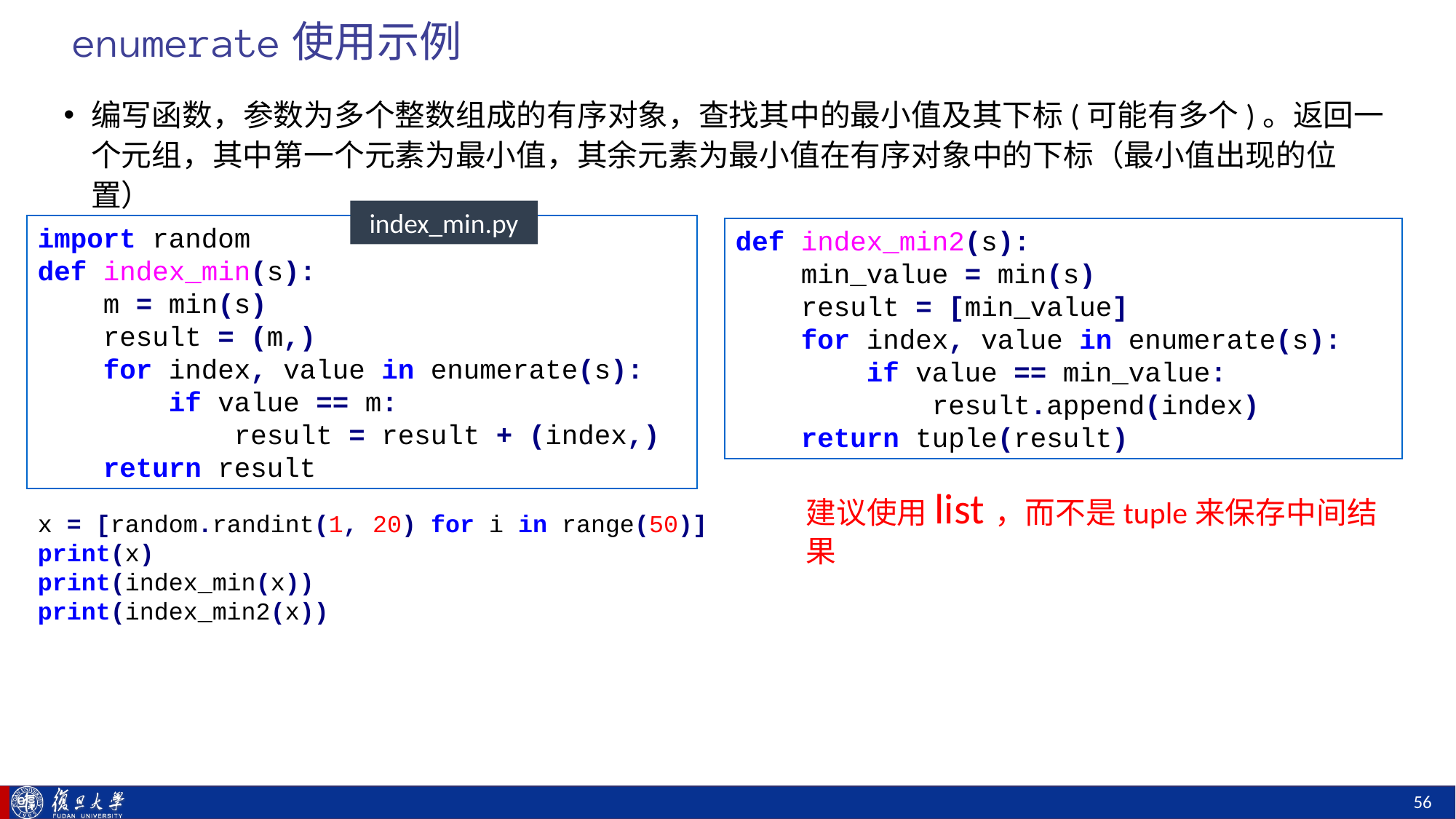

# enumerate使用示例
编写函数，参数为多个整数组成的有序对象，查找其中的最小值及其下标(可能有多个)。返回一个元组，其中第一个元素为最小值，其余元素为最小值在有序对象中的下标（最小值出现的位置）

index_min.py
import random
def index_min(s):
    m = min(s)
    result = (m,)
    for index, value in enumerate(s):
        if value == m:
            result = result + (index,)
    return result
def index_min2(s):
    min_value = min(s)
    result = [min_value]
    for index, value in enumerate(s):
        if value == min_value:
            result.append(index)
    return tuple(result)
建议使用list，而不是tuple来保存中间结果
x = [random.randint(1, 20) for i in range(50)]
print(x)
print(index_min(x))
print(index_min2(x))